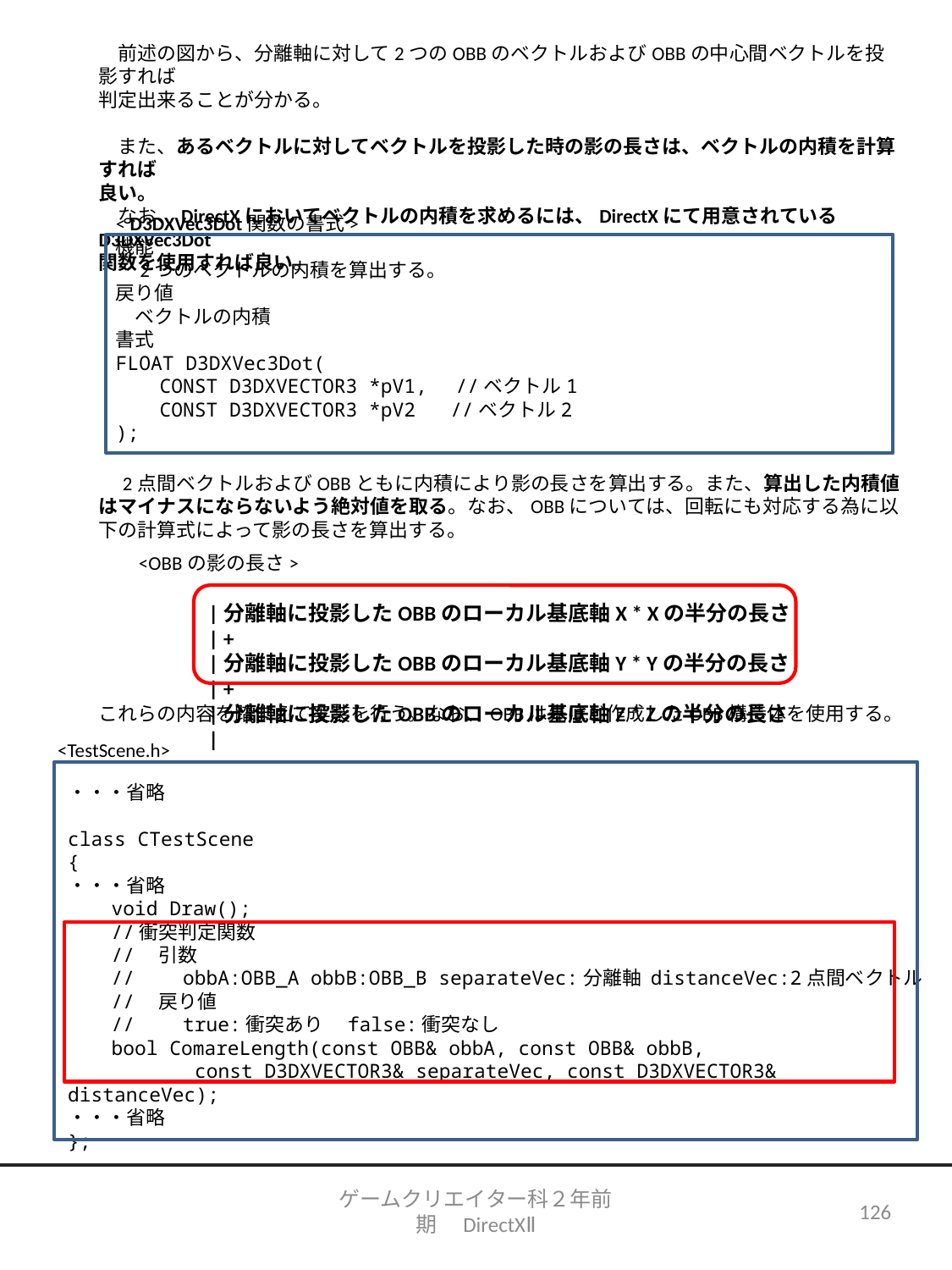

前述の図から、分離軸に対して2つのOBBのベクトルおよびOBBの中心間ベクトルを投影すれば
判定出来ることが分かる。

　また、あるベクトルに対してベクトルを投影した時の影の長さは、ベクトルの内積を計算すれば
良い。
　なお、DirectXにおいてベクトルの内積を求めるには、DirectXにて用意されているD3DXVec3Dot
関数を使用すれば良い。
< D3DXVec3Dot関数の書式>
機能
　2つのベクトルの内積を算出する。
戻り値
　ベクトルの内積
書式
FLOAT D3DXVec3Dot(
　　CONST D3DXVECTOR3 *pV1,　//ベクトル1
　　CONST D3DXVECTOR3 *pV2   //ベクトル2
);

　2点間ベクトルおよびOBBともに内積により影の長さを算出する。また、算出した内積値はマイナスにならないよう絶対値を取る。なお、OBBについては、回転にも対応する為に以下の計算式によって影の長さを算出する。
<OBBの影の長さ>

|分離軸に投影したOBBのローカル基底軸X * Xの半分の長さ| +
|分離軸に投影したOBBのローカル基底軸Y * Yの半分の長さ| +
|分離軸に投影したOBBのローカル基底軸Z * Zの半分の長さ|
これらの内容を踏まえて実装を行う。なお、OBBは先ほど作成したOBB構造体を使用する。
<TestScene.h>

・・・省略

class CTestScene
{
・・・省略
　　void Draw();
　　//衝突判定関数
　　//　引数
　　//　　obbA:OBB_A obbB:OBB_B separateVec:分離軸 distanceVec:2点間ベクトル
　　//　戻り値
　　//　　true:衝突あり　false:衝突なし
　　bool ComareLength(const OBB& obbA, const OBB& obbB,
	const D3DXVECTOR3& separateVec, const D3DXVECTOR3& distanceVec);
・・・省略
};

ゲームクリエイター科２年前期　DirectXⅡ
126